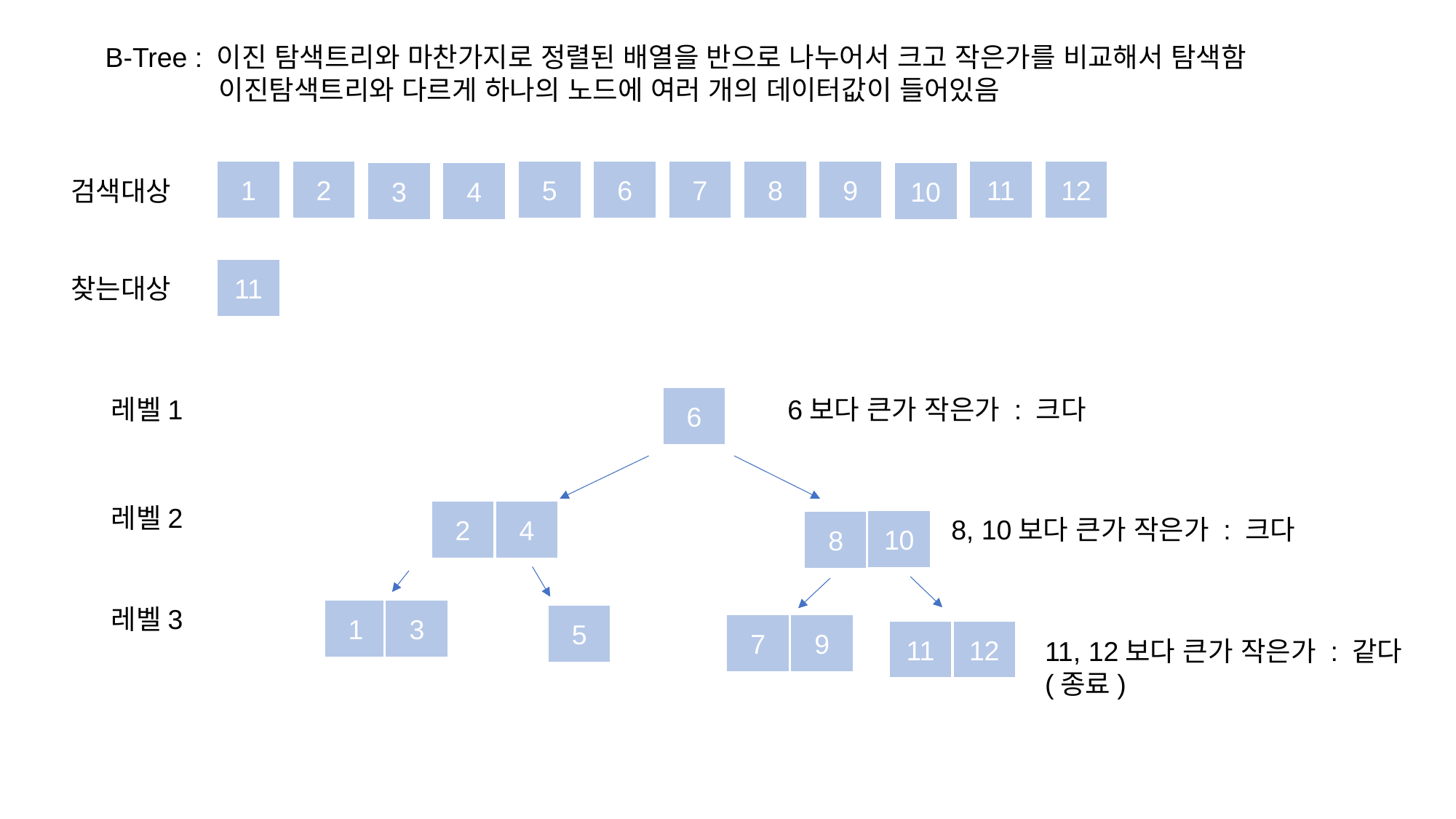

B-Tree : 이진 탐색트리와 마찬가지로 정렬된 배열을 반으로 나누어서 크고 작은가를 비교해서 탐색함
              이진탐색트리와 다르게 하나의 노드에 여러 개의 데이터값이 들어있음
11
12
7
8
9
1
2
5
6
10
3
4
검색대상
11
찾는대상
레벨1
6
6보다 큰가 작은가 : 크다
레벨2
2
4
8, 10보다 큰가 작은가 : 크다
10
8
레벨3
3
1
5
9
7
11
12
11, 12보다 큰가 작은가 : 같다(종료)